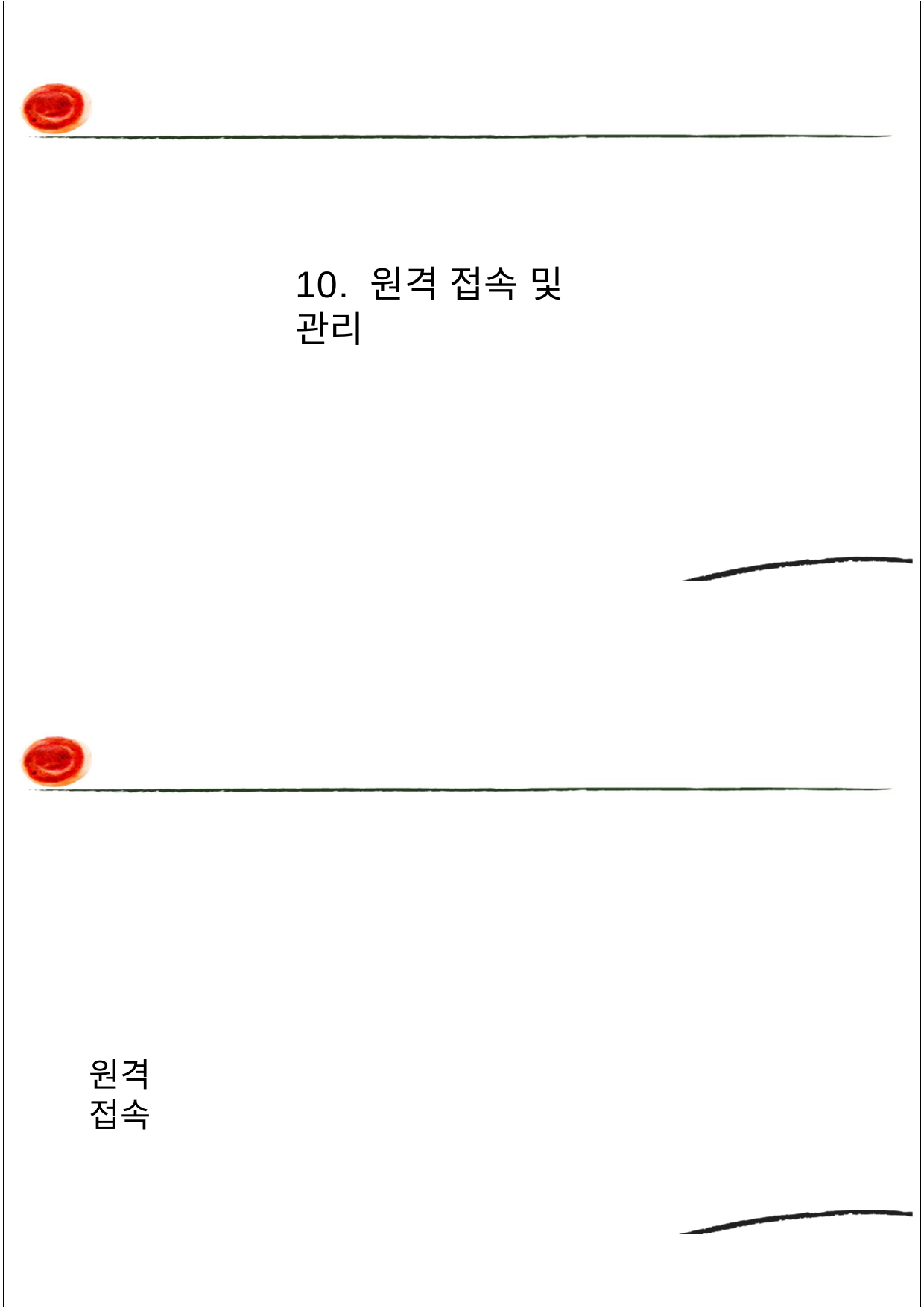

10. 원격 접속 및 관리

원격 접속